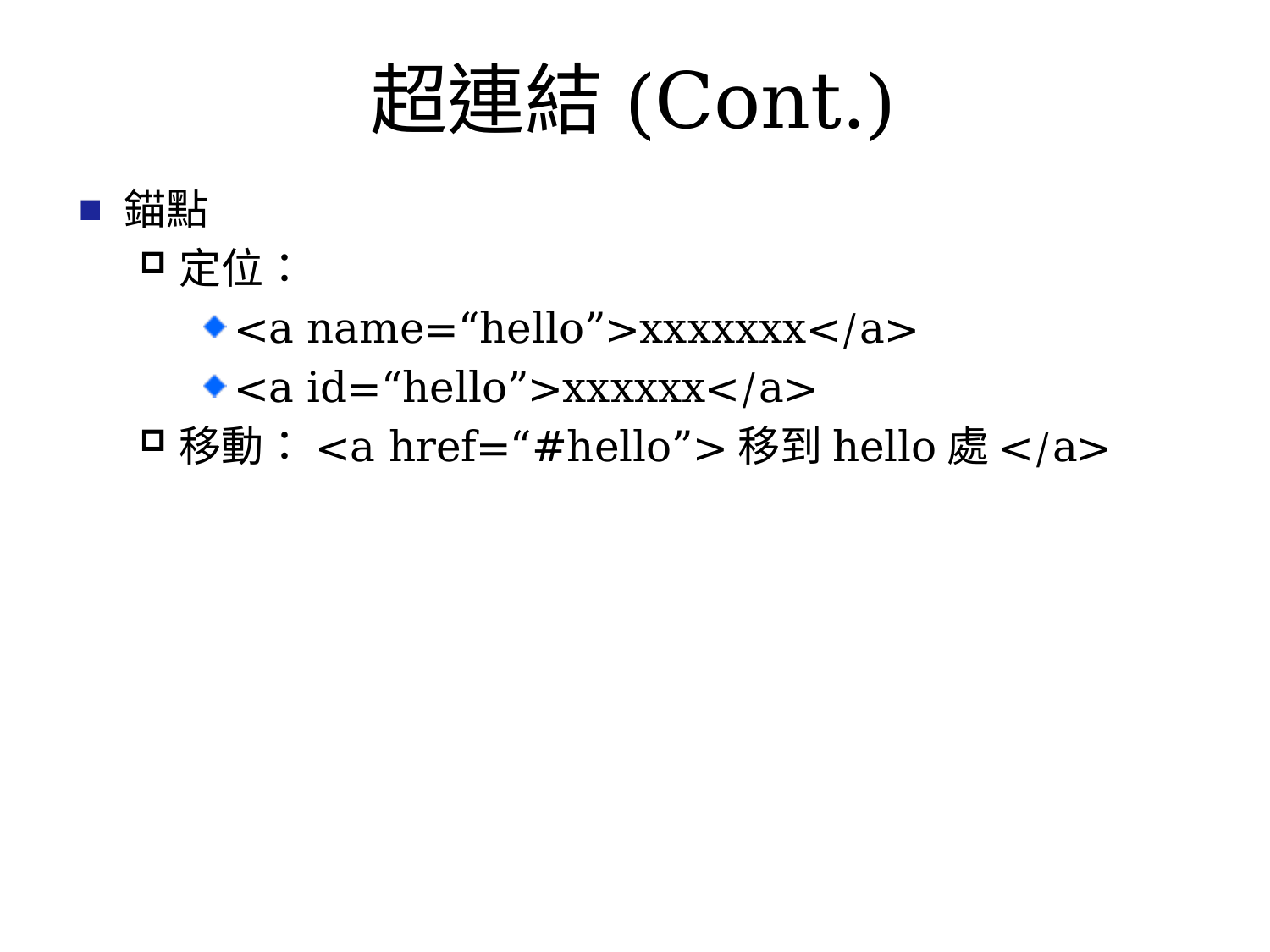

# 超連結(Cont.)
錨點
定位：
<a name=“hello”>xxxxxxx</a>
<a id=“hello”>xxxxxx</a>
移動：<a href=“#hello”>移到hello處</a>